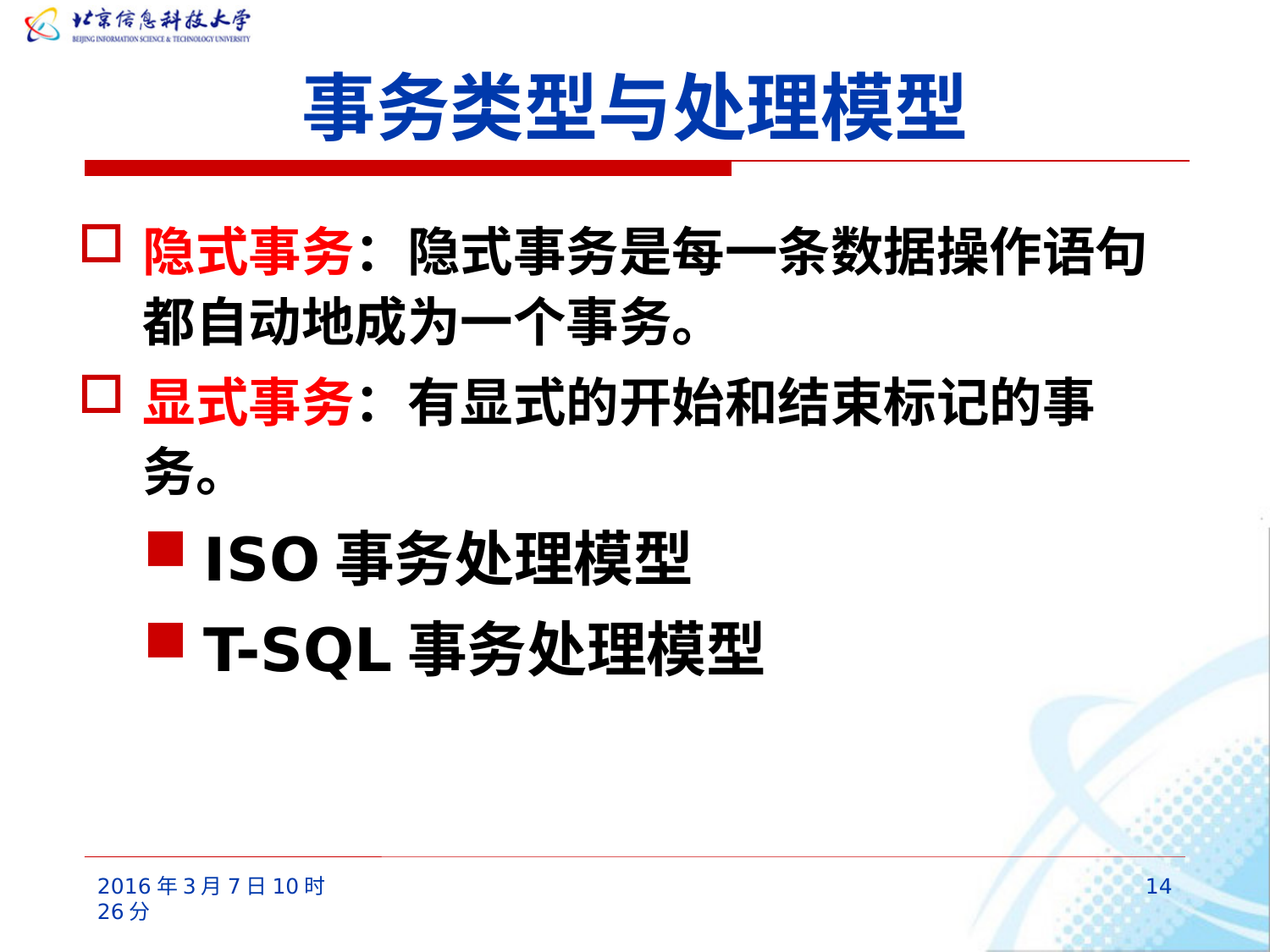

# 事务类型与处理模型
隐式事务：隐式事务是每一条数据操作语句都自动地成为一个事务。
显式事务：有显式的开始和结束标记的事务。
ISO事务处理模型
T-SQL事务处理模型
2016年3月7日10时26分
14